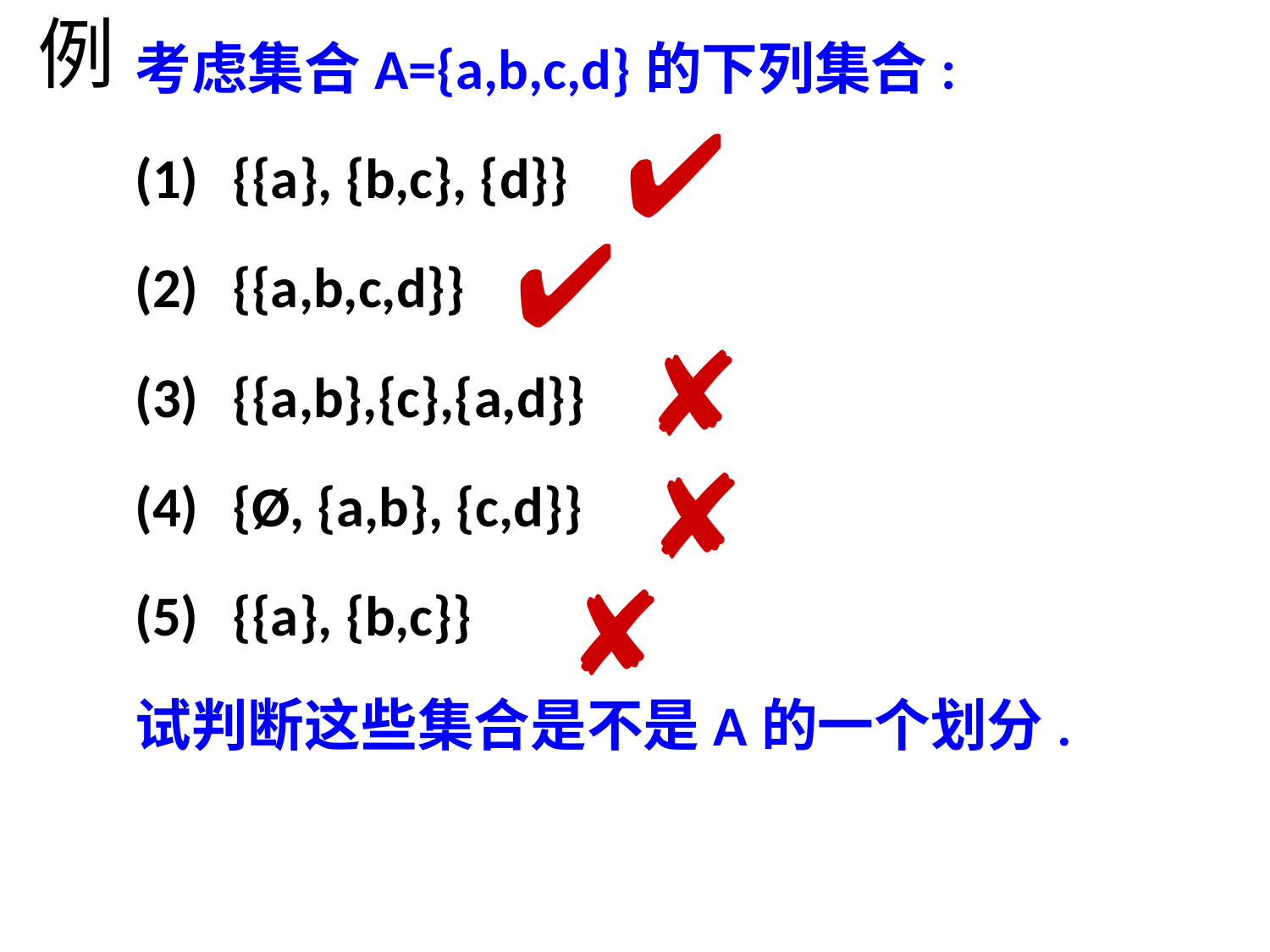

考虑集合A={a,b,c,d}的下列集合:
 {{a}, {b,c}, {d}}
 {{a,b,c,d}}
 {{a,b},{c},{a,d}}
 {Ø, {a,b}, {c,d}}
 {{a}, {b,c}}
试判断这些集合是不是A的一个划分.
例
✔
✔
✘
✘
✘